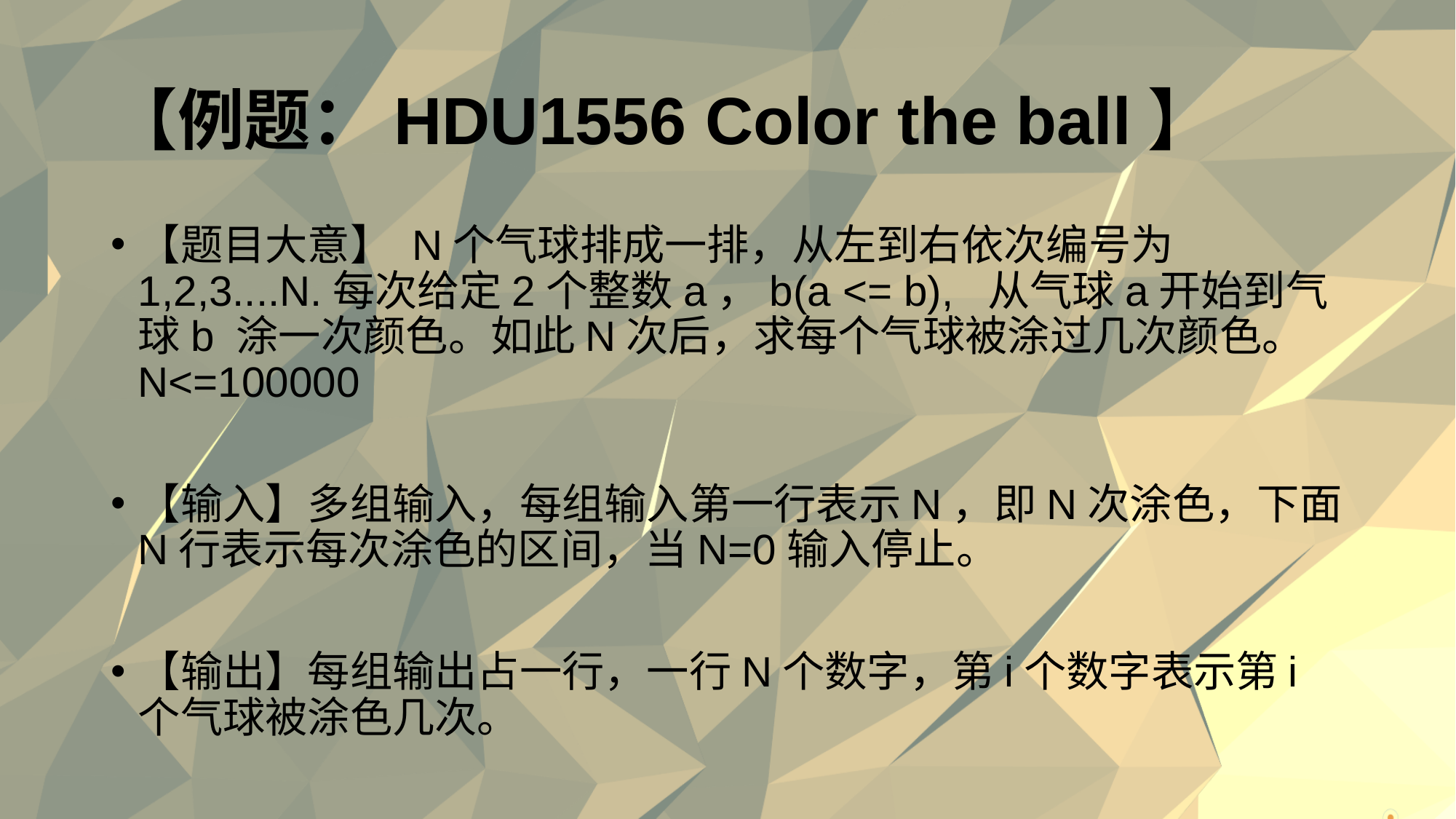

# 【例题：HDU1556 Color the ball】
【题目大意】 N个气球排成一排，从左到右依次编号为1,2,3....N.每次给定2个整数a，b(a <= b),  从气球a开始到气球b 涂一次颜色。如此N次后，求每个气球被涂过几次颜色。N<=100000

【输入】多组输入，每组输入第一行表示N，即N次涂色，下面N行表示每次涂色的区间，当N=0输入停止。

【输出】每组输出占一行，一行N个数字，第i个数字表示第i个气球被涂色几次。